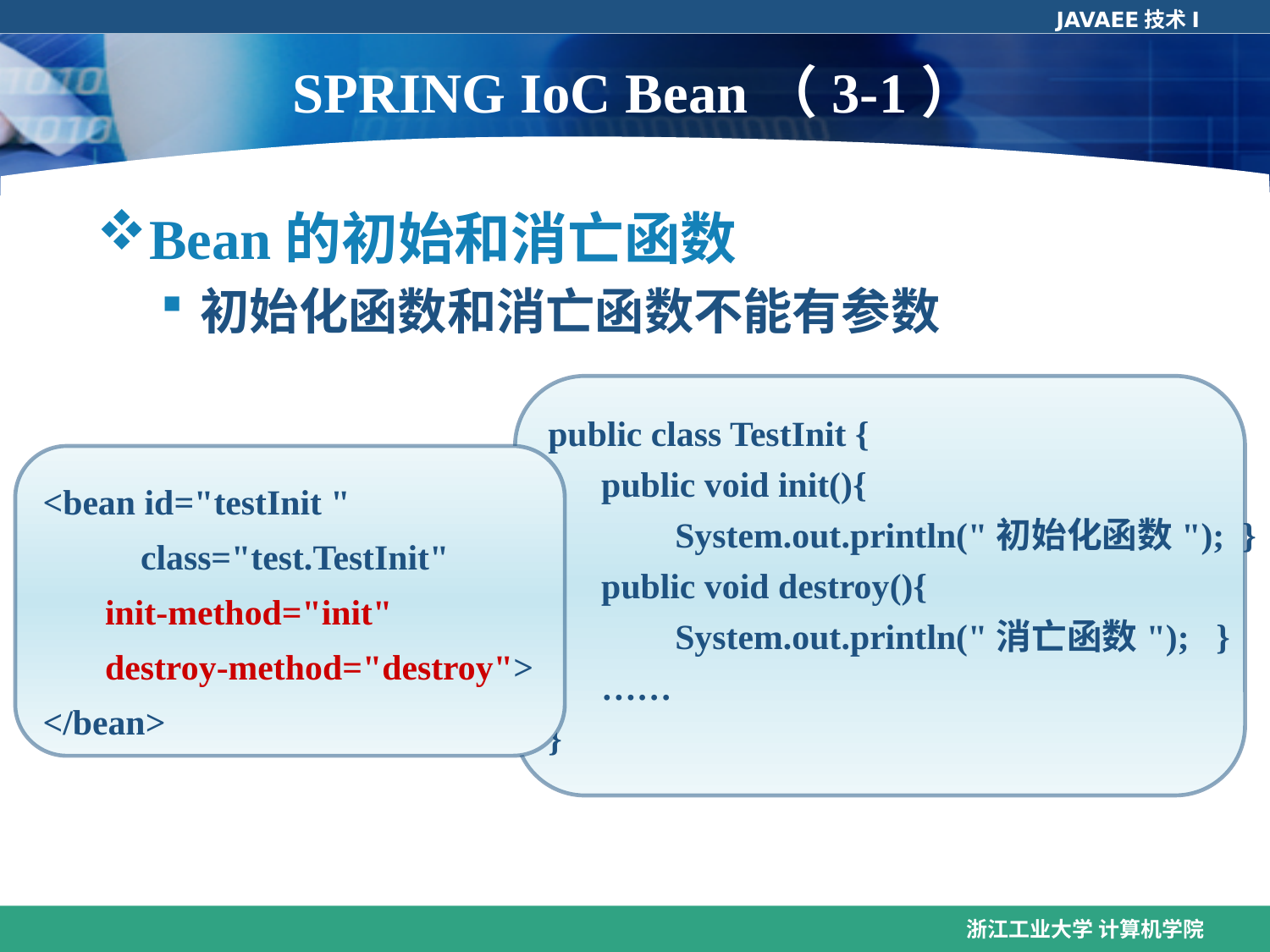

# SPRING IoC Bean（3-1）
Bean的初始和消亡函数
初始化函数和消亡函数不能有参数
public class TestInit {
      public void init(){
	System.out.println("初始化函数");  }
      public void destroy(){
	System.out.println("消亡函数");   }
      ……
}
<bean id="testInit "
           class="test.TestInit"
       init-method="init"
       destroy-method="destroy">
</bean>